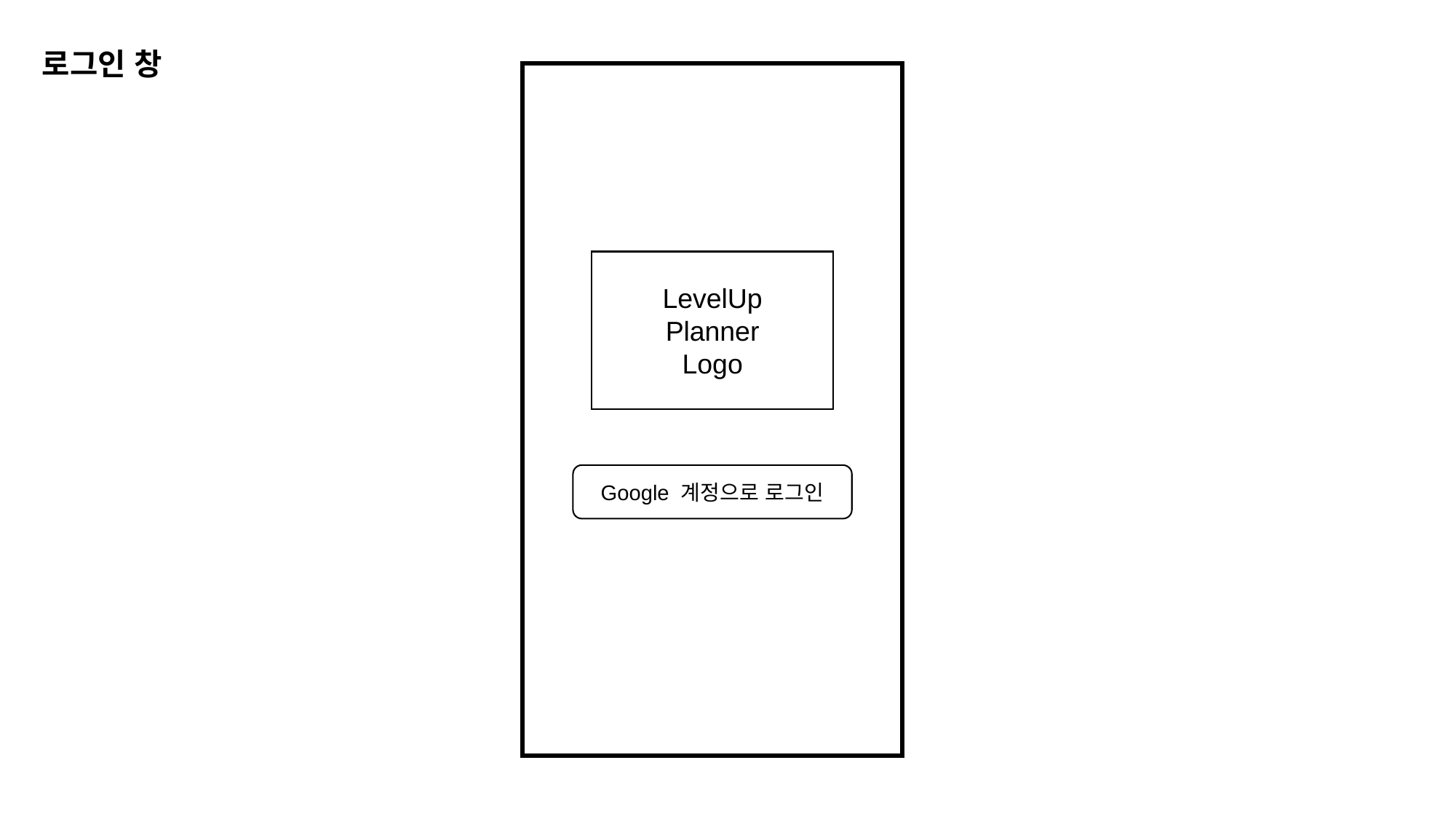

로그인 창

LevelUp
Planner
Logo
Google 계정으로 로그인